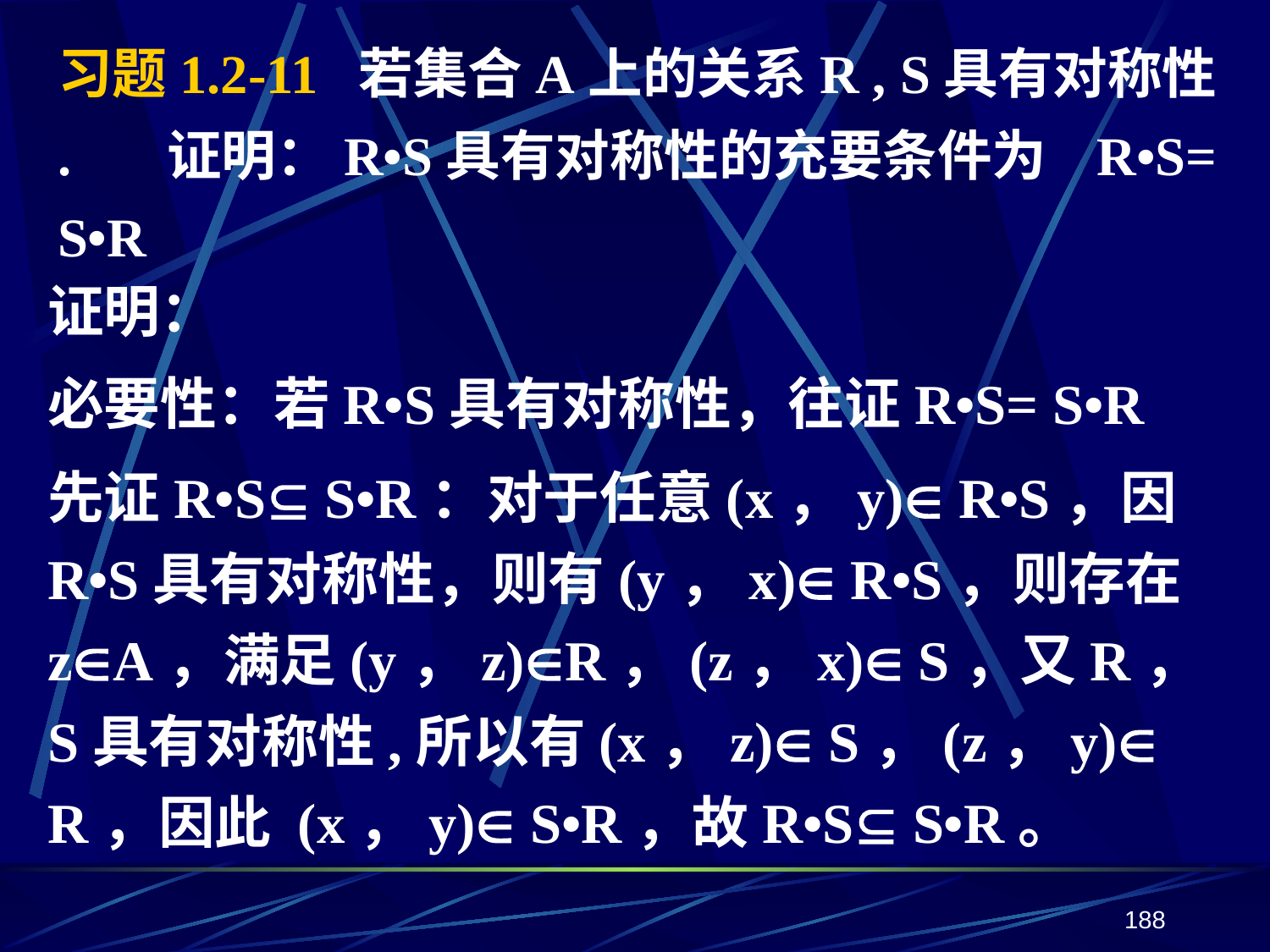

# 习题1.2-11  若集合A上的关系R , S具有对称性 .      证明：R•S具有对称性的充要条件为   R•S= S•R
证明：
必要性：若R•S具有对称性，往证R•S= S•R
先证R•S⊆ S•R：对于任意(x，y)∈ R•S，因R•S具有对称性，则有(y，x)∈ R•S，则存在z∈A，满足(y，z)∈R，(z，x)∈ S，又R，S具有对称性,所以有(x，z)∈ S，(z，y)∈ R，因此 (x，y)∈ S•R，故R•S⊆ S•R。

188